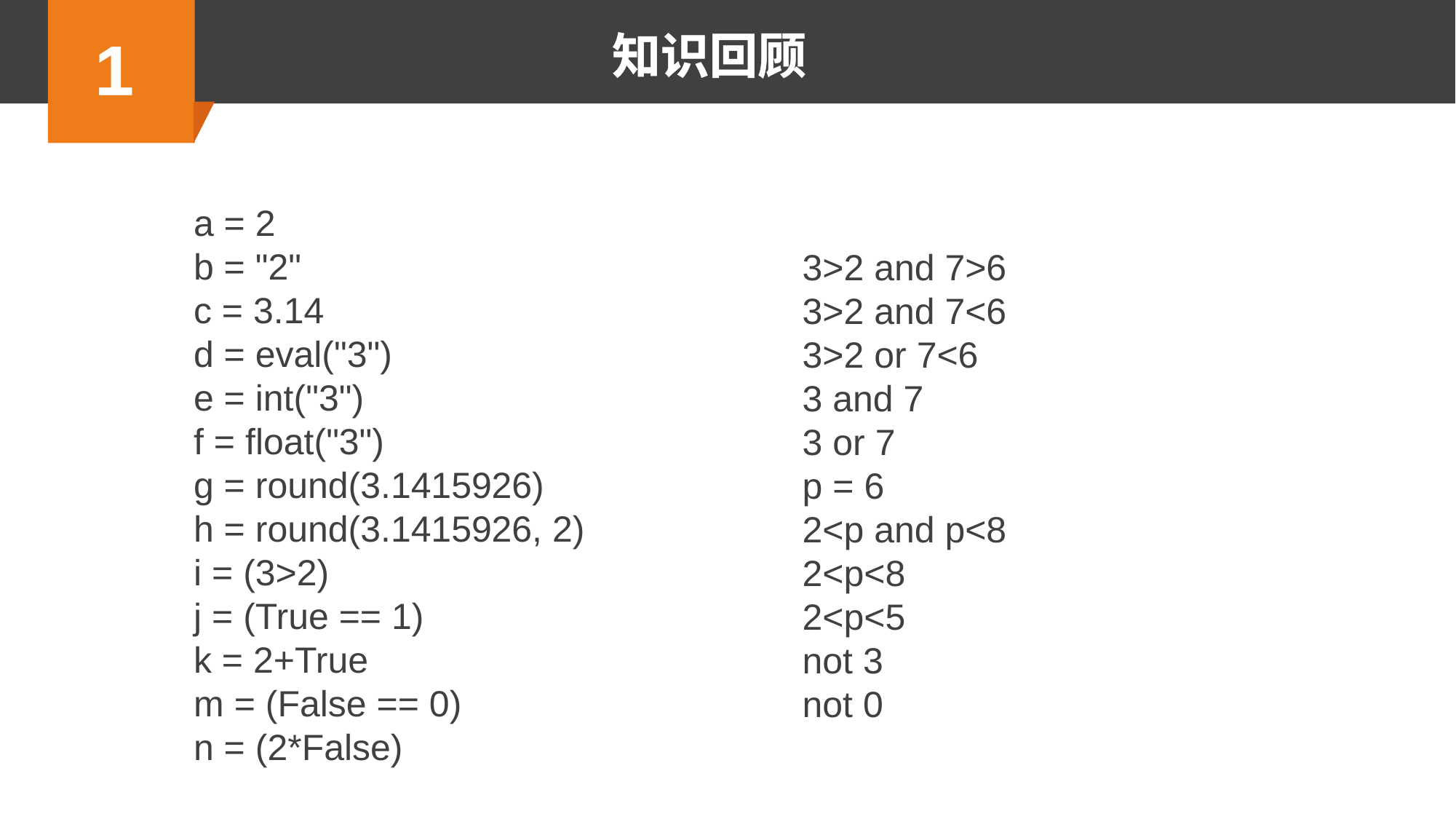

1
知识回顾
a = 2
b = "2"
c = 3.14
d = eval("3")
e = int("3")
f = float("3")
g = round(3.1415926)
h = round(3.1415926, 2)
i = (3>2)
j = (True == 1)
k = 2+True
m = (False == 0)
n = (2*False)
3>2 and 7>6
3>2 and 7<6
3>2 or 7<6
3 and 7
3 or 7
p = 6
2<p and p<8
2<p<8
2<p<5
not 3
not 0